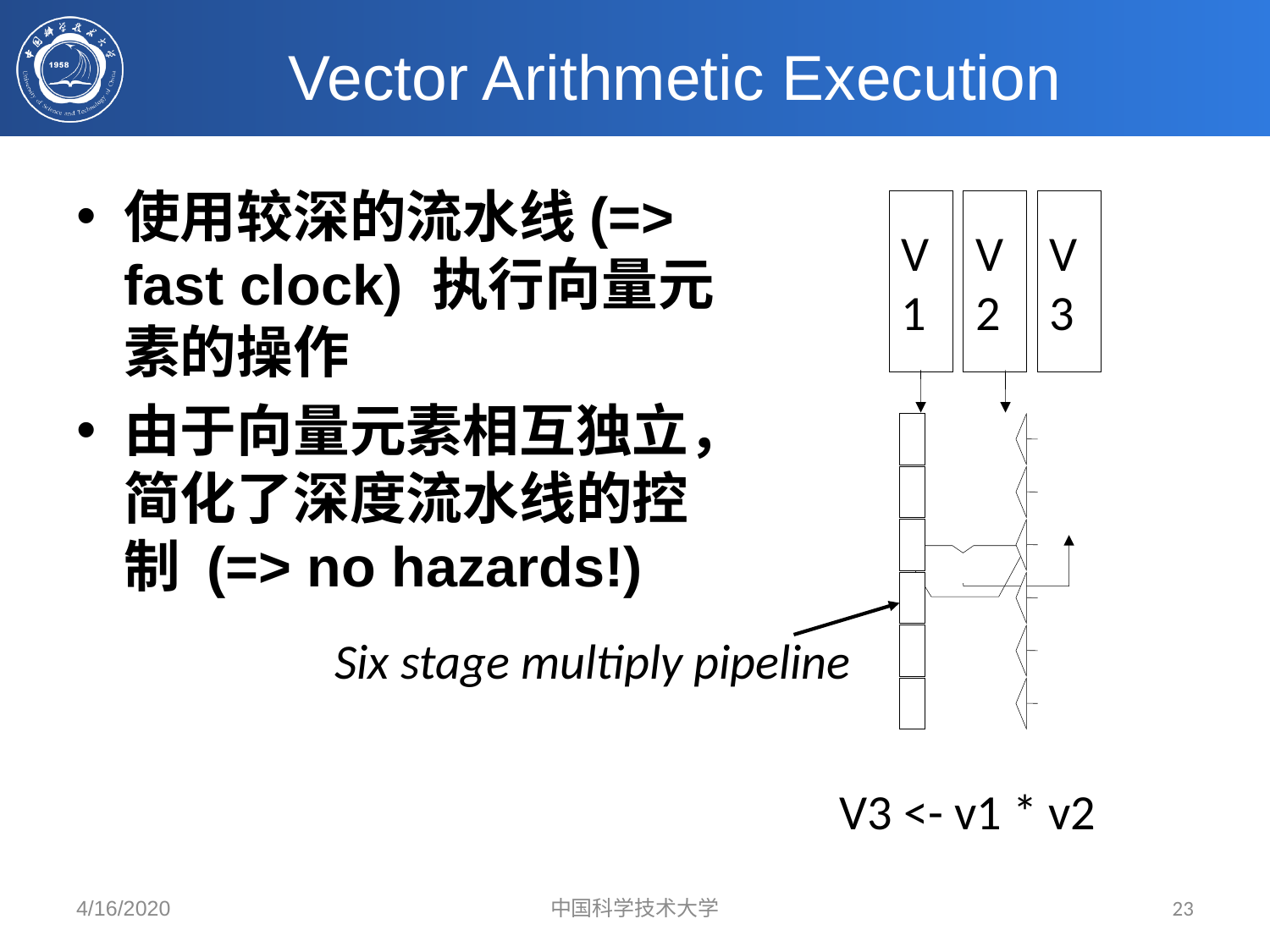

# Vector Arithmetic Execution
使用较深的流水线(=> fast clock) 执行向量元素的操作
由于向量元素相互独立，简化了深度流水线的控制 (=> no hazards!)

V1
V2
V3

Six stage multiply pipeline

V3 <- v1 * v2
4/16/2020
中国科学技术大学
23